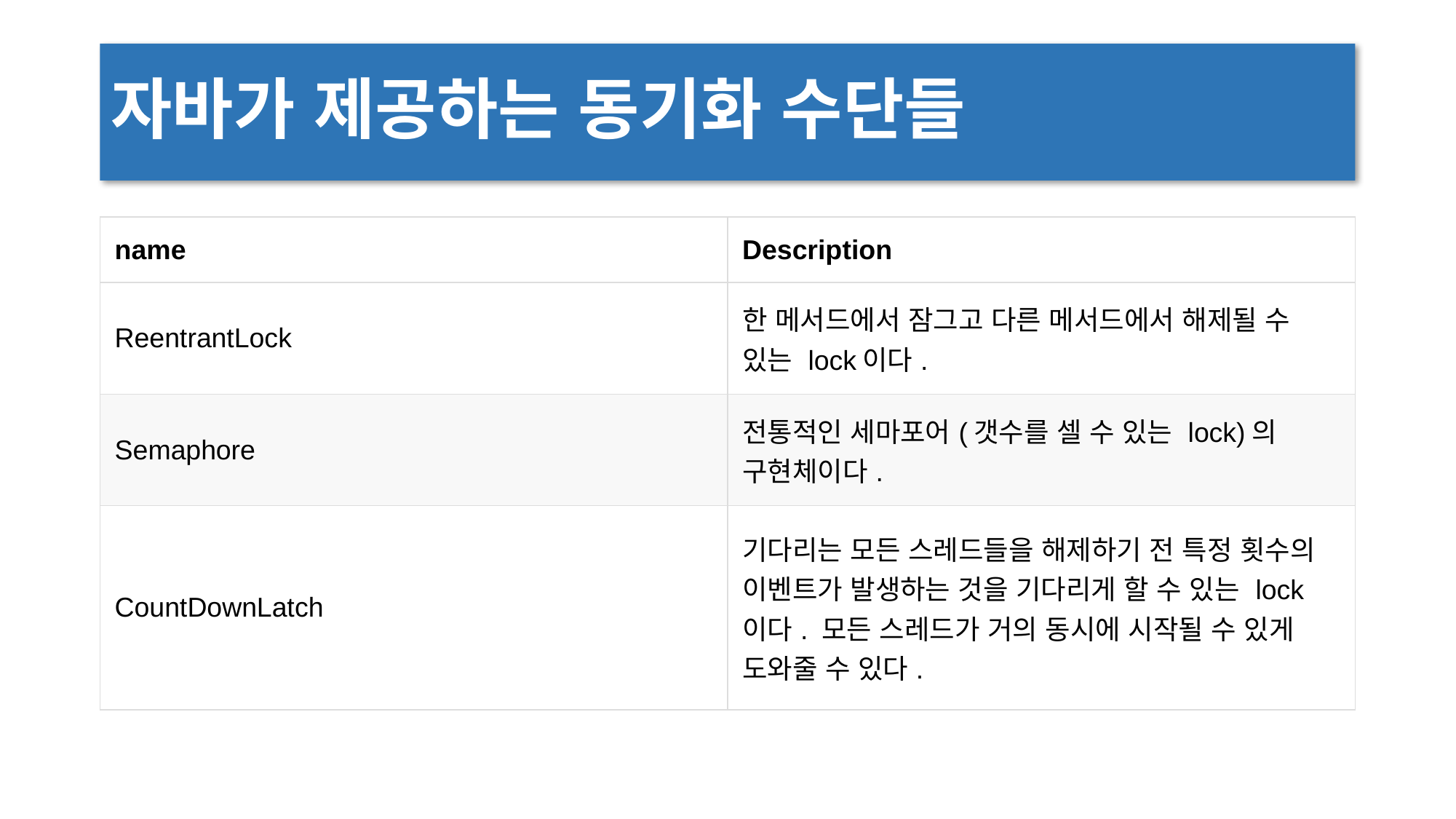

# 자바가 제공하는 동기화 수단들
| name | Description |
| --- | --- |
| ReentrantLock | 한 메서드에서 잠그고 다른 메서드에서 해제될 수 있는 lock이다. |
| Semaphore | 전통적인 세마포어(갯수를 셀 수 있는 lock)의 구현체이다. |
| CountDownLatch | 기다리는 모든 스레드들을 해제하기 전 특정 횟수의 이벤트가 발생하는 것을 기다리게 할 수 있는 lock이다. 모든 스레드가 거의 동시에 시작될 수 있게 도와줄 수 있다. |